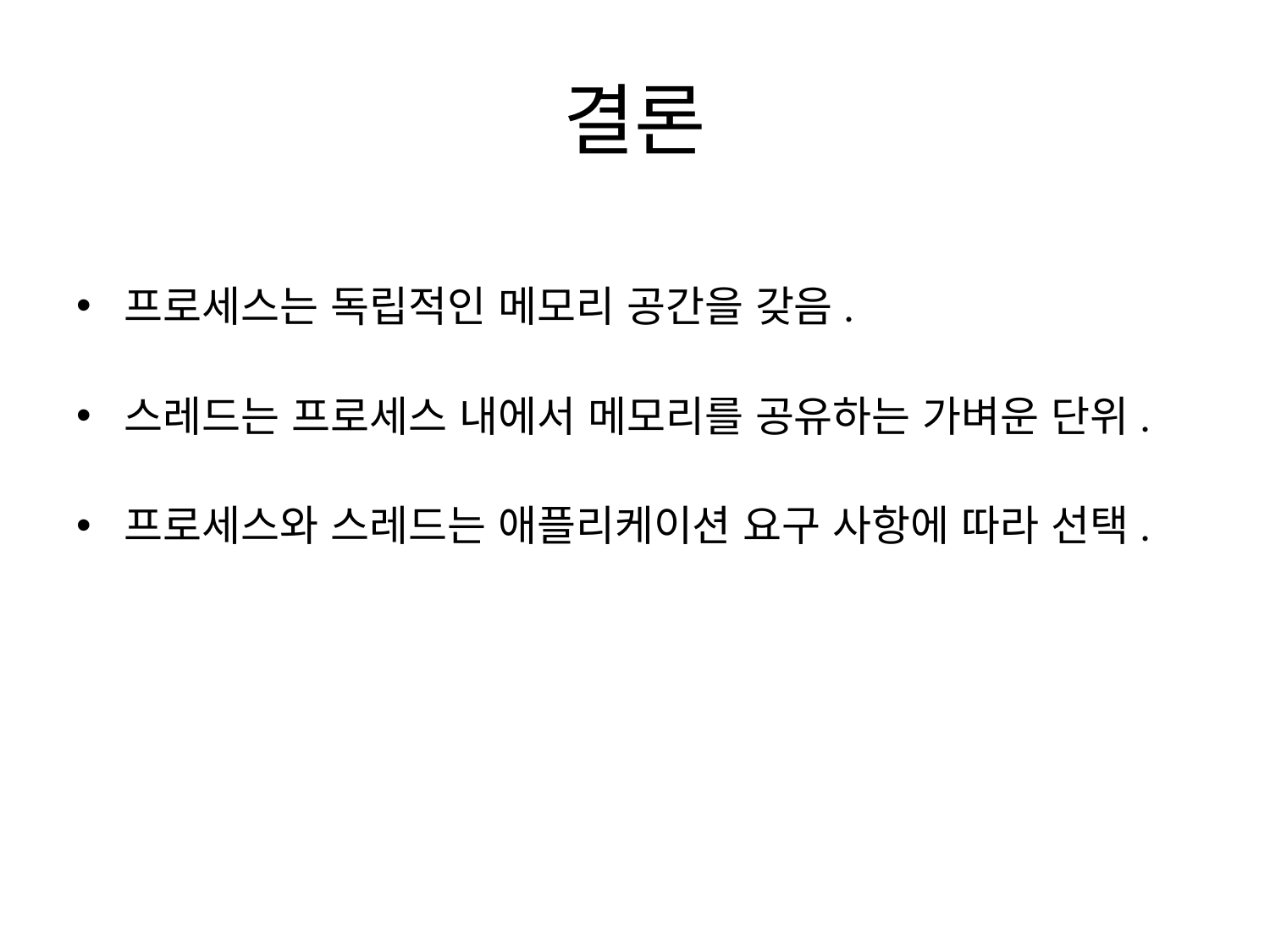

# 결론
프로세스는 독립적인 메모리 공간을 갖음.
스레드는 프로세스 내에서 메모리를 공유하는 가벼운 단위.
프로세스와 스레드는 애플리케이션 요구 사항에 따라 선택.